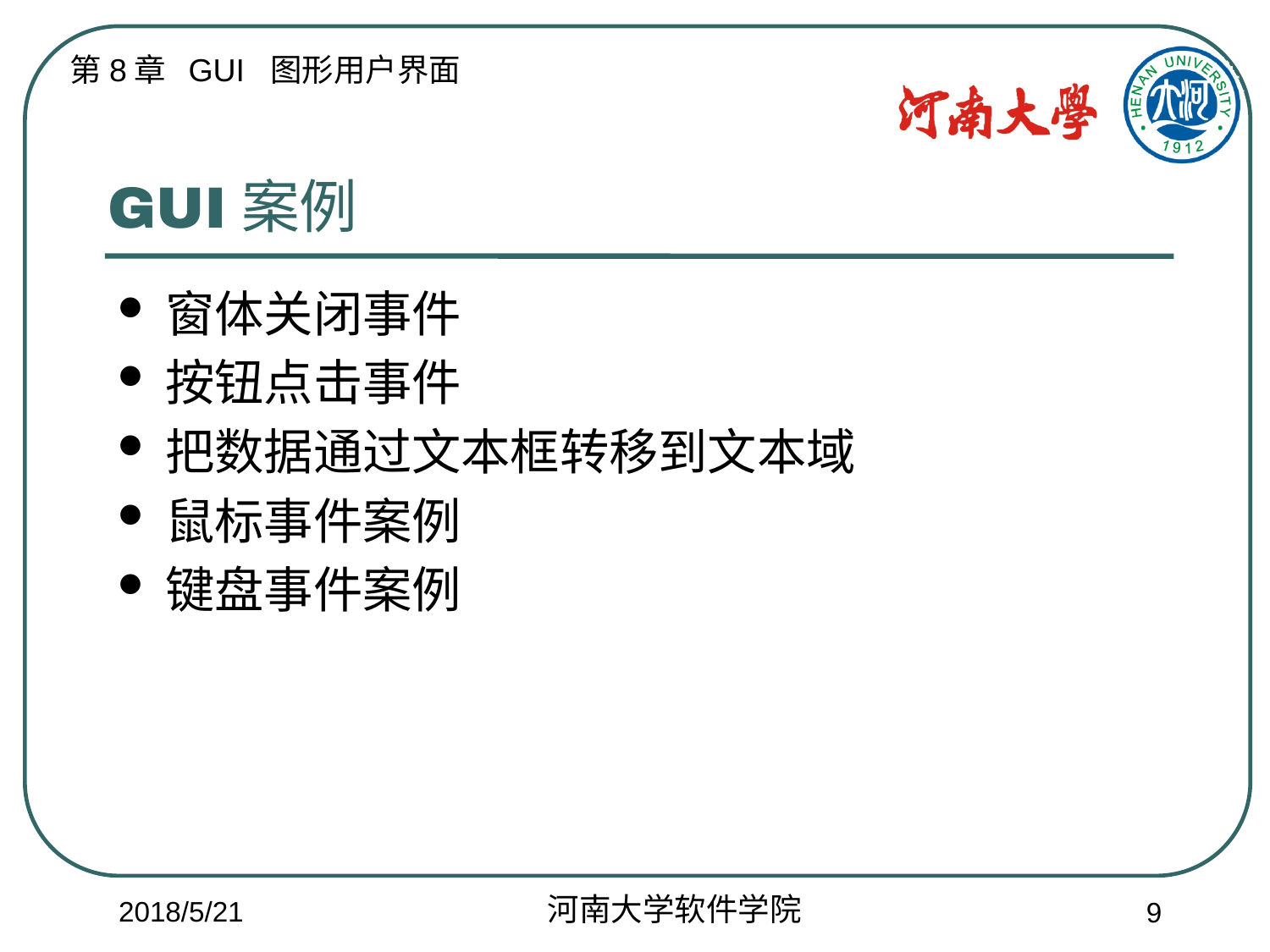

# GUI案例
窗体关闭事件
按钮点击事件
把数据通过文本框转移到文本域
鼠标事件案例
键盘事件案例
2018/5/21
9